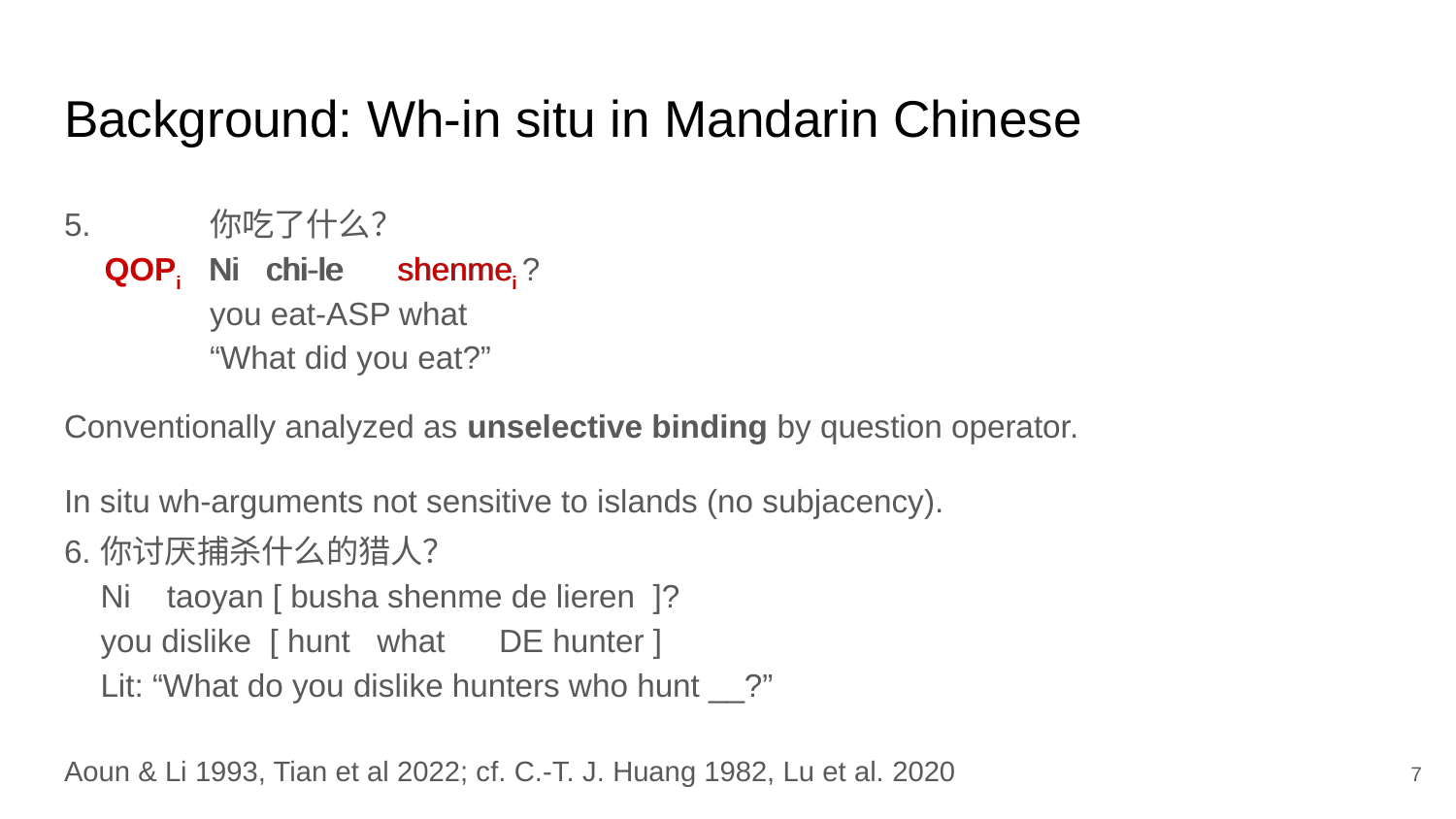

# Background: Wh-in situ in Mandarin Chinese
5. 	你吃了什么？
	Ni   chi-le      shenme ?
    	you eat-ASP what
    	“What did you eat?”
Conventionally analyzed as unselective binding by question operator.
QOPi   Ni   chi-le      shenmei
In situ wh-arguments not sensitive to islands (no subjacency).
6. 	你讨厌捕杀什么的猎人？
	Ni    taoyan [ busha shenme de lieren  ]?
    	you dislike  [ hunt   what      DE hunter ]
    	Lit: “What do you dislike hunters who hunt __?”
Aoun & Li 1993, Tian et al 2022; cf. C.-T. J. Huang 1982, Lu et al. 2020
7